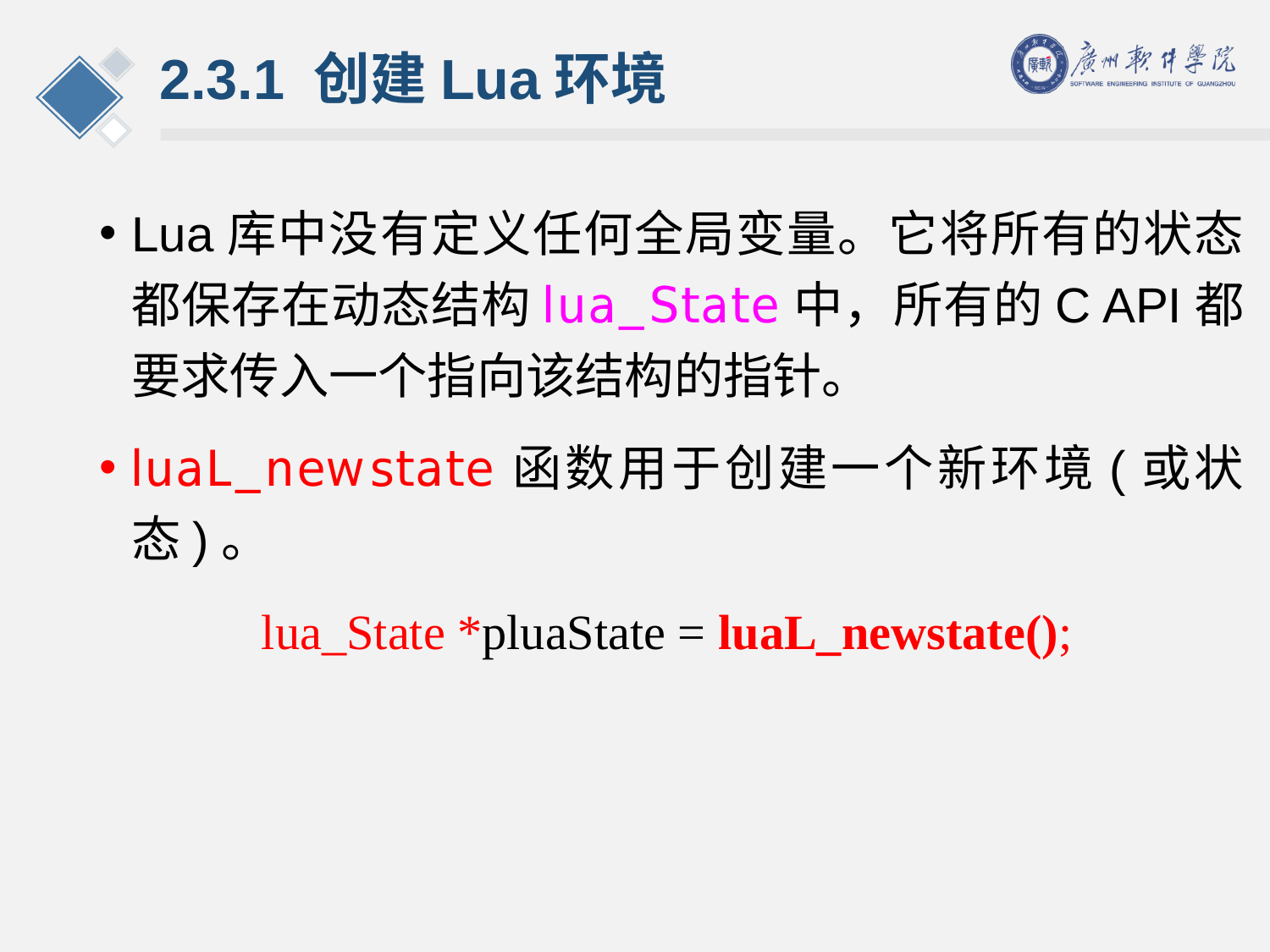

# 2.3.1 创建Lua环境
Lua库中没有定义任何全局变量。它将所有的状态都保存在动态结构lua_State中，所有的C API都要求传入一个指向该结构的指针。
luaL_newstate函数用于创建一个新环境(或状态)。
        lua_State *pluaState = luaL_newstate();